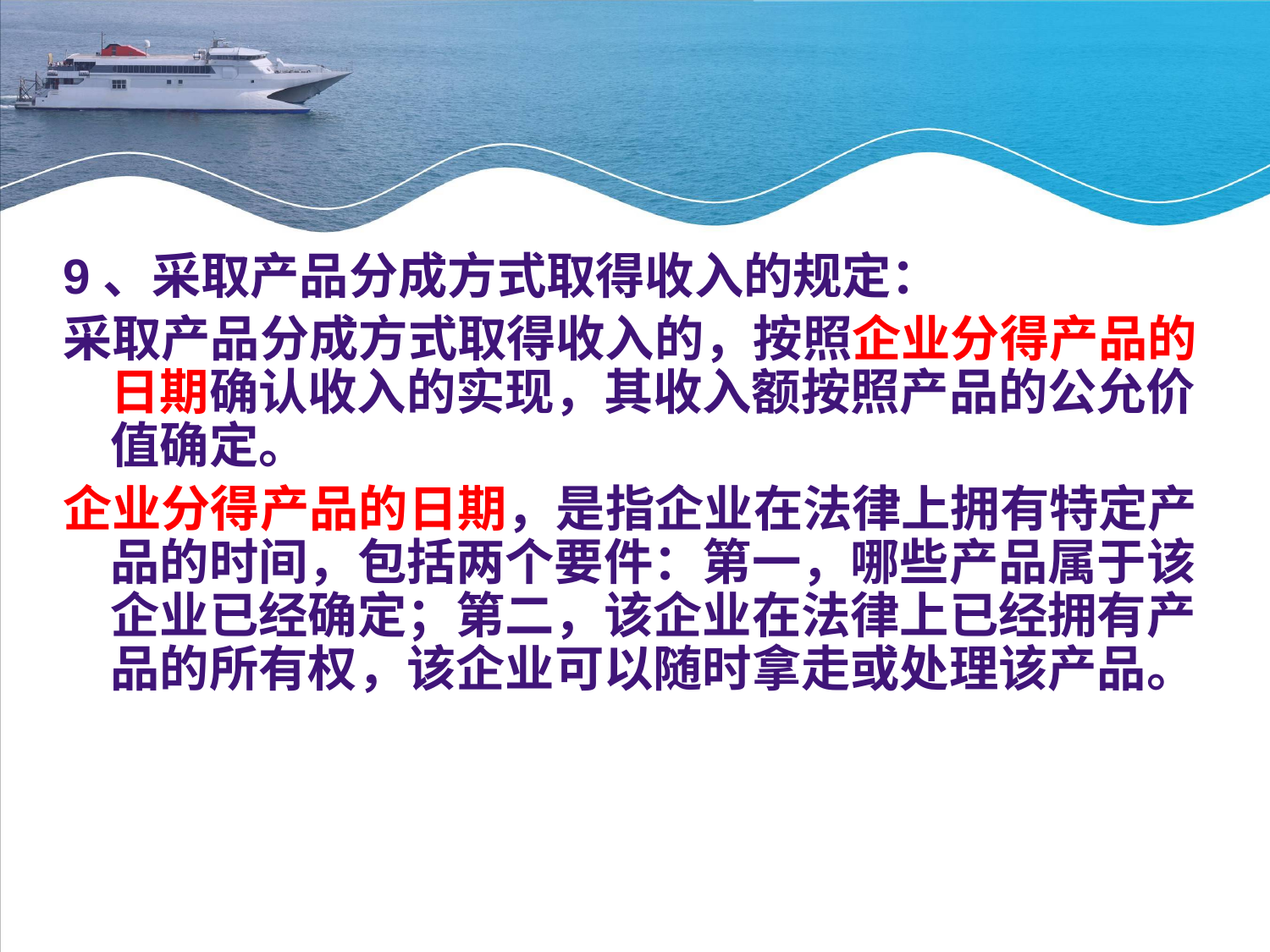

#
9、采取产品分成方式取得收入的规定：
采取产品分成方式取得收入的，按照企业分得产品的日期确认收入的实现，其收入额按照产品的公允价值确定。
企业分得产品的日期，是指企业在法律上拥有特定产品的时间，包括两个要件：第一，哪些产品属于该企业已经确定；第二，该企业在法律上已经拥有产品的所有权，该企业可以随时拿走或处理该产品。